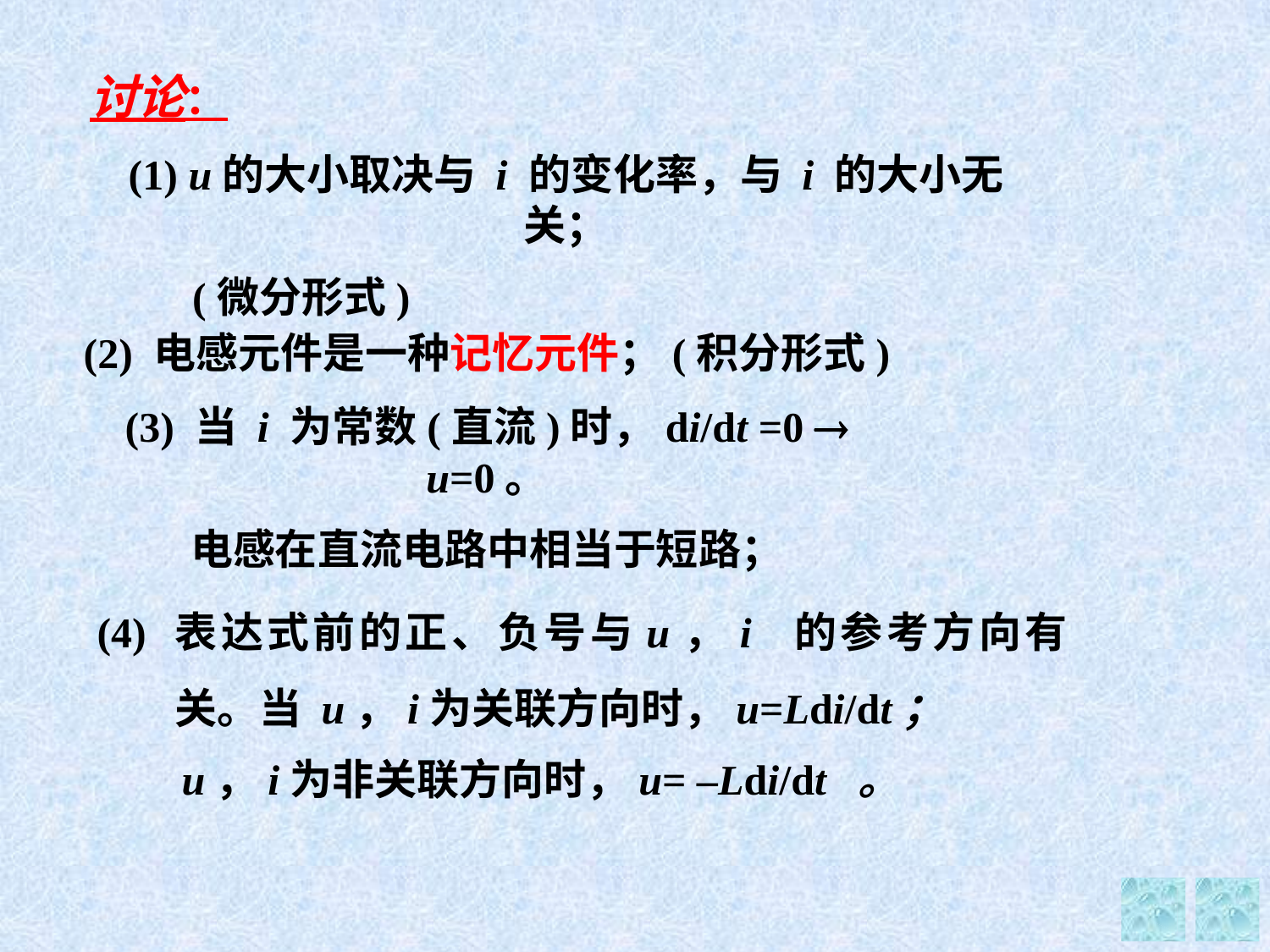

讨论：
(1) u的大小取决与 i 的变化率，与 i 的大小无关；
          (微分形式)
(2) 电感元件是一种记忆元件；(积分形式)
(3) 当 i 为常数(直流)时，di/dt =0 → u=0。
电感在直流电路中相当于短路；
(4) 表达式前的正、负号与u，i  的参考方向有关。当 u，i为关联方向时，u=Ldi/dt；
        u，i为非关联方向时，u= –Ldi/dt  。